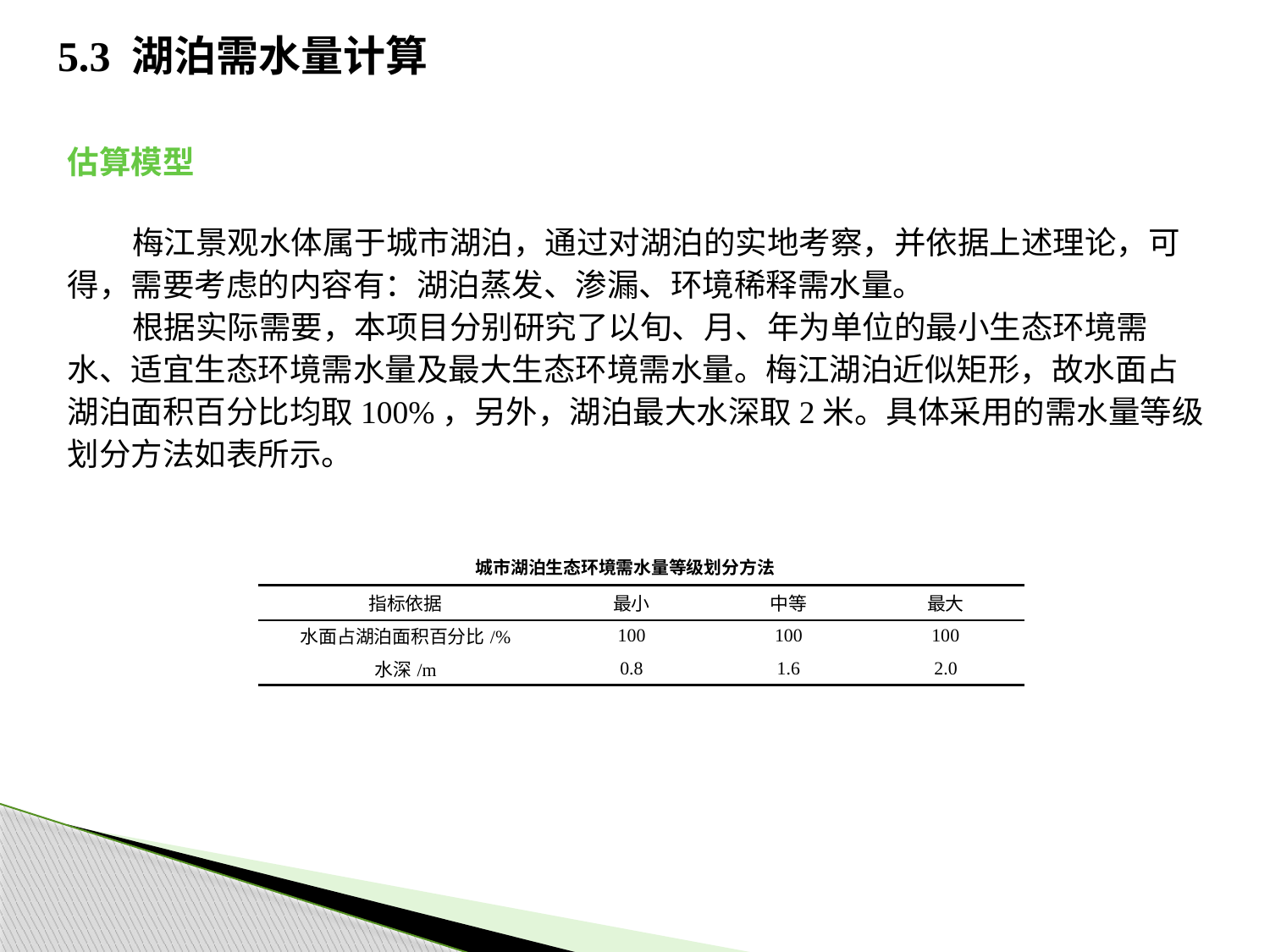

# 5.3 湖泊需水量计算
估算模型

        梅江景观水体属于城市湖泊，通过对湖泊的实地考察，并依据上述理论，可得，需要考虑的内容有：湖泊蒸发、渗漏、环境稀释需水量。
        根据实际需要，本项目分别研究了以旬、月、年为单位的最小生态环境需水、适宜生态环境需水量及最大生态环境需水量。梅江湖泊近似矩形，故水面占湖泊面积百分比均取100%，另外，湖泊最大水深取2米。具体采用的需水量等级划分方法如表所示。
     城市湖泊生态环境需水量等级划分方法
| 指标依据 | 最小 | 中等 | 最大 |
| --- | --- | --- | --- |
| 水面占湖泊面积百分比/% | 100 | 100 | 100 |
| 水深/m | 0.8 | 1.6 | 2.0 |